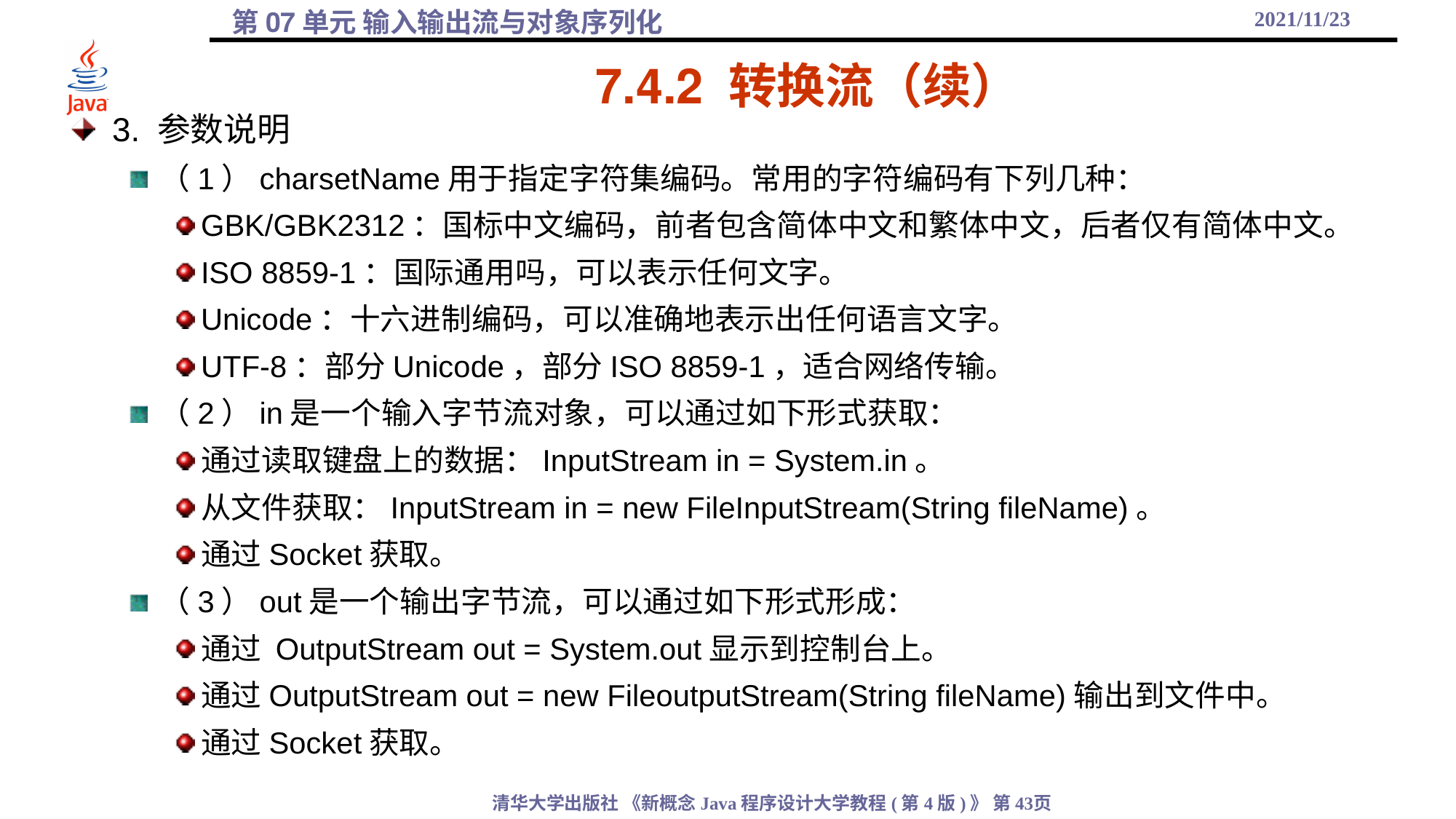

2021/11/23
# 7.4.2 转换流（续）
3. 参数说明
（1）charsetName用于指定字符集编码。常用的字符编码有下列几种：
GBK/GBK2312：国标中文编码，前者包含简体中文和繁体中文，后者仅有简体中文。
ISO 8859-1：国际通用吗，可以表示任何文字。
Unicode：十六进制编码，可以准确地表示出任何语言文字。
UTF-8：部分Unicode，部分ISO 8859-1，适合网络传输。
（2）in是一个输入字节流对象，可以通过如下形式获取：
通过读取键盘上的数据：InputStream in = System.in。
从文件获取：InputStream in = new FileInputStream(String fileName)。
通过Socket获取。
（3）out是一个输出字节流，可以通过如下形式形成：
通过 OutputStream out = System.out显示到控制台上。
通过OutputStream out = new FileoutputStream(String fileName)输出到文件中。
通过Socket获取。